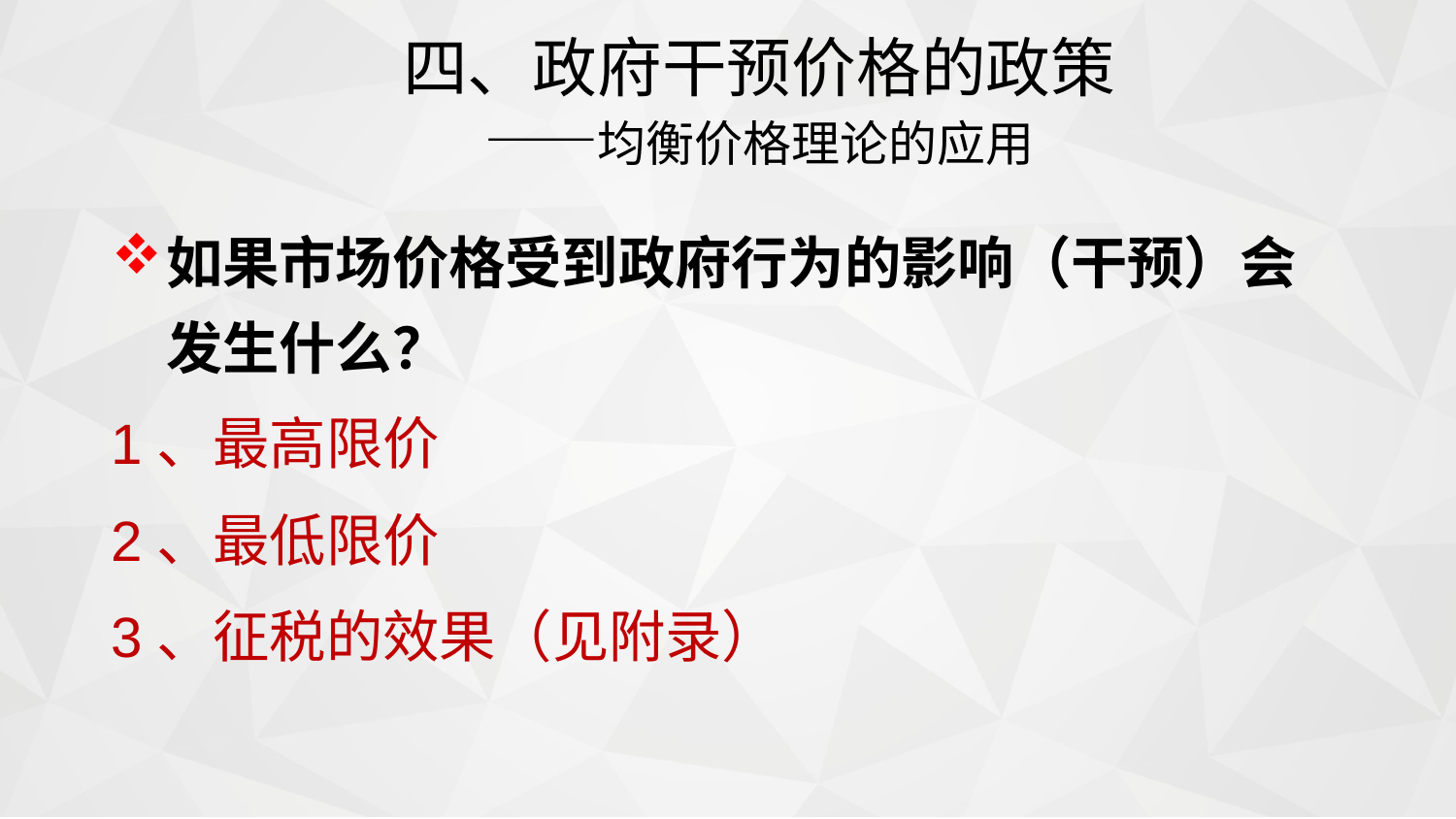

# 四、政府干预价格的政策 ——均衡价格理论的应用
如果市场价格受到政府行为的影响（干预）会发生什么？
1、最高限价
2、最低限价
3、征税的效果（见附录）
47